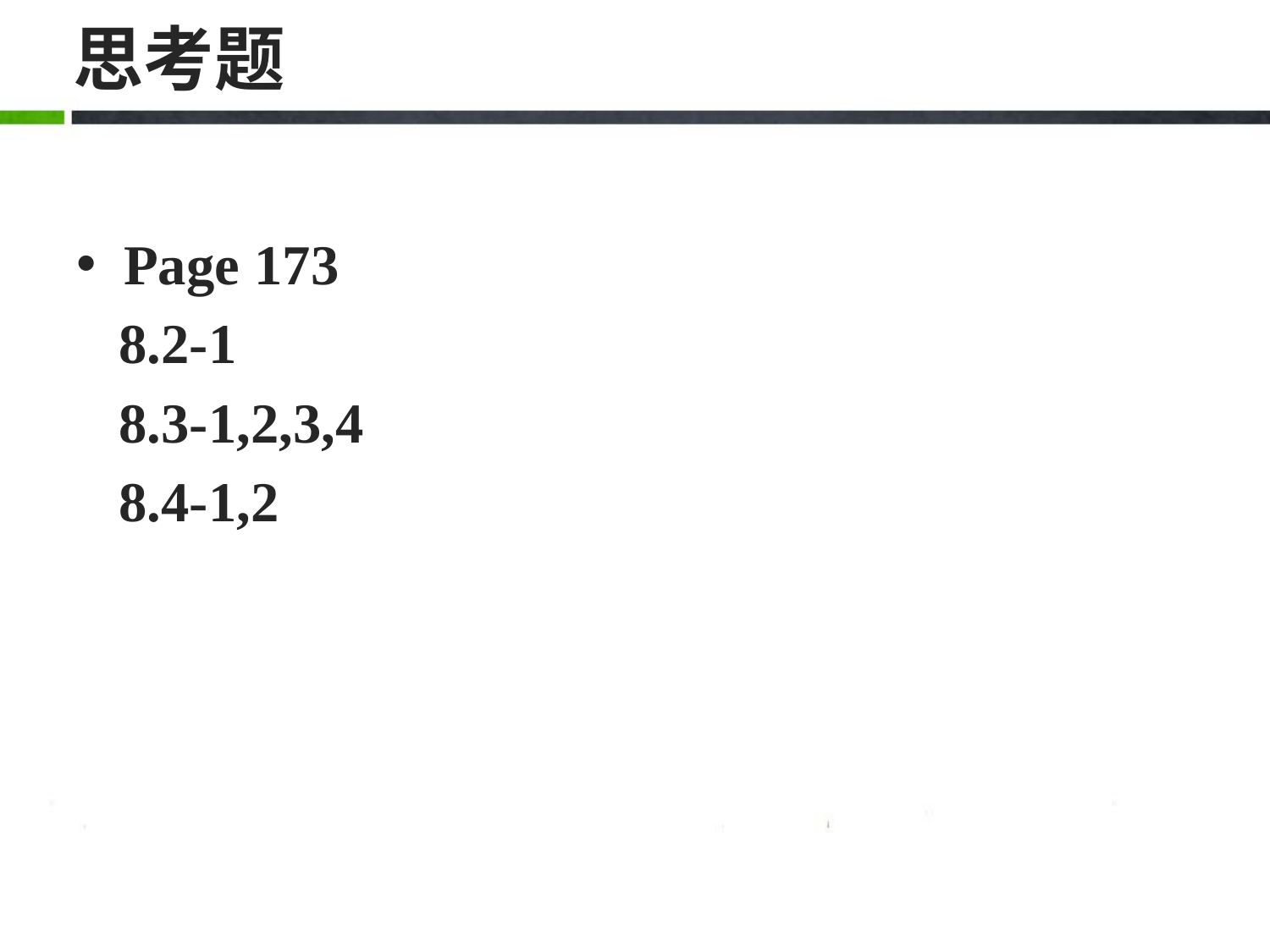

# 思考题
Page 173
   8.2-1
   8.3-1,2,3,4
   8.4-1,2